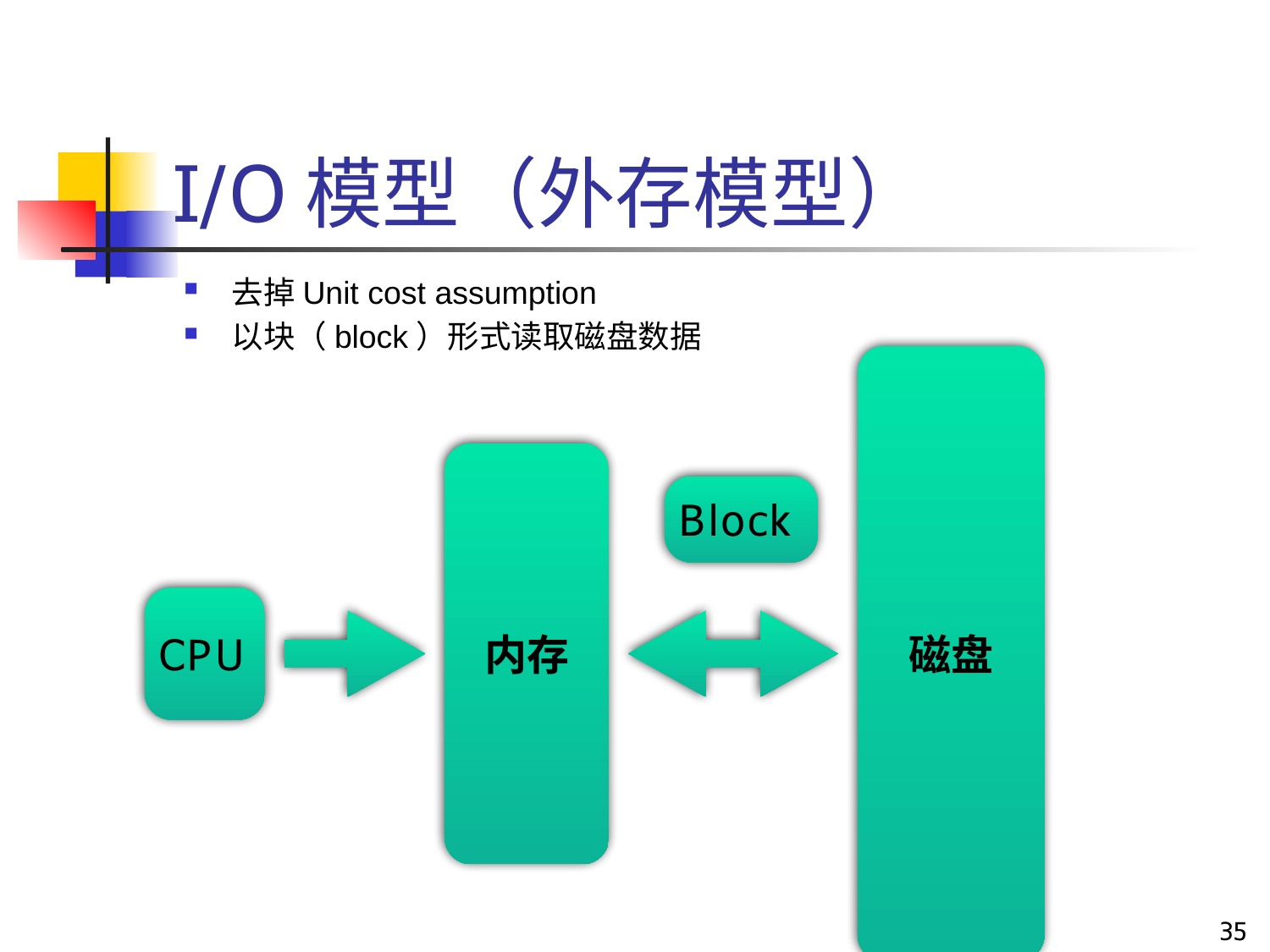

# I/O模型（外存模型）
去掉Unit cost assumption
以块（block）形式读取磁盘数据
磁盘
内存
Block
CPU

35